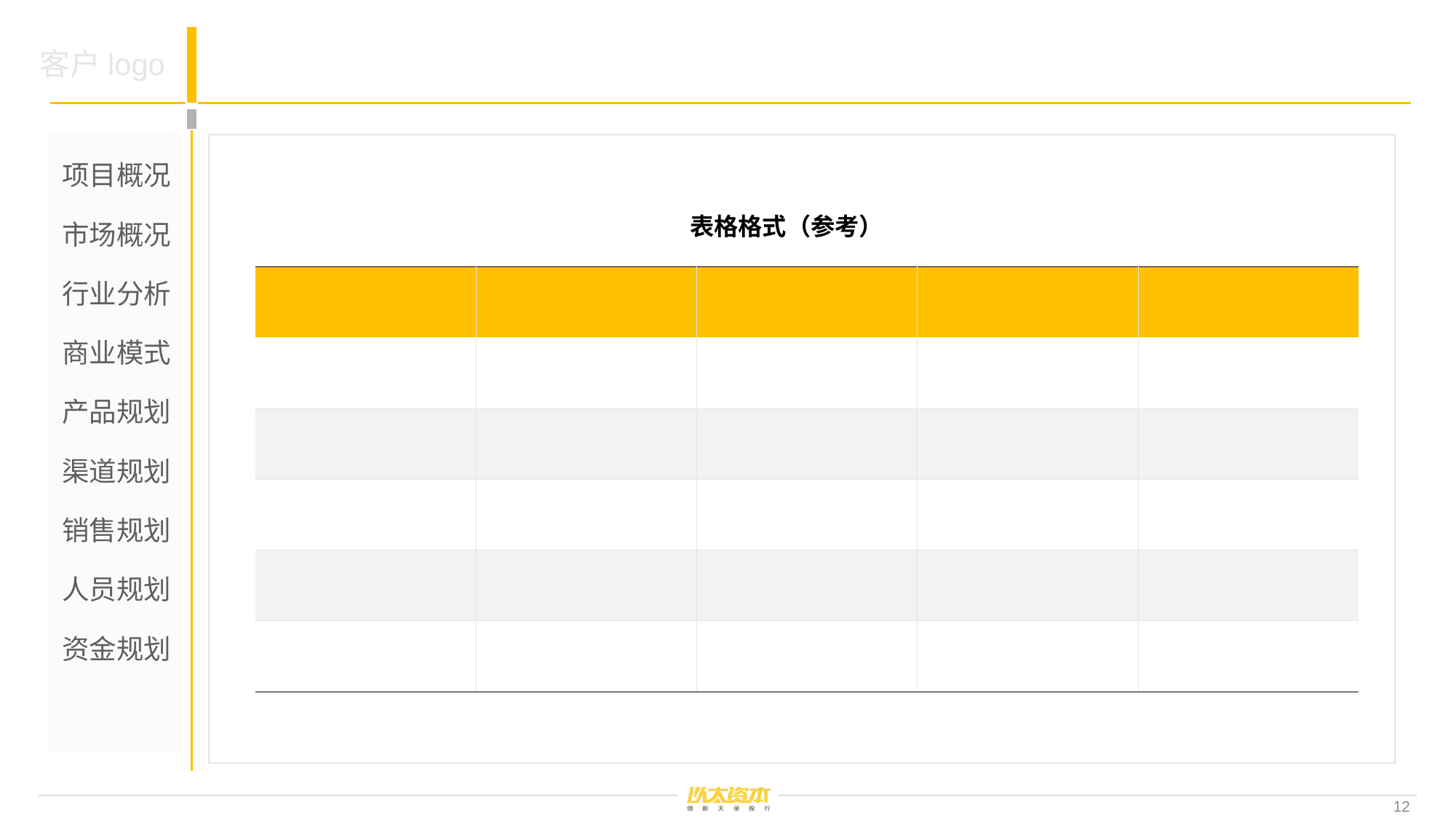

#
项目概况
市场概况
行业分析
商业模式
产品规划
渠道规划
销售规划
人员规划
资金规划

表格格式（参考）
|  |  |  |  |  |
| --- | --- | --- | --- | --- |
|  |  |  |  |  |
|  |  |  |  |  |
|  |  |  |  |  |
|  |  |  |  |  |
|  |  |  |  |  |
12